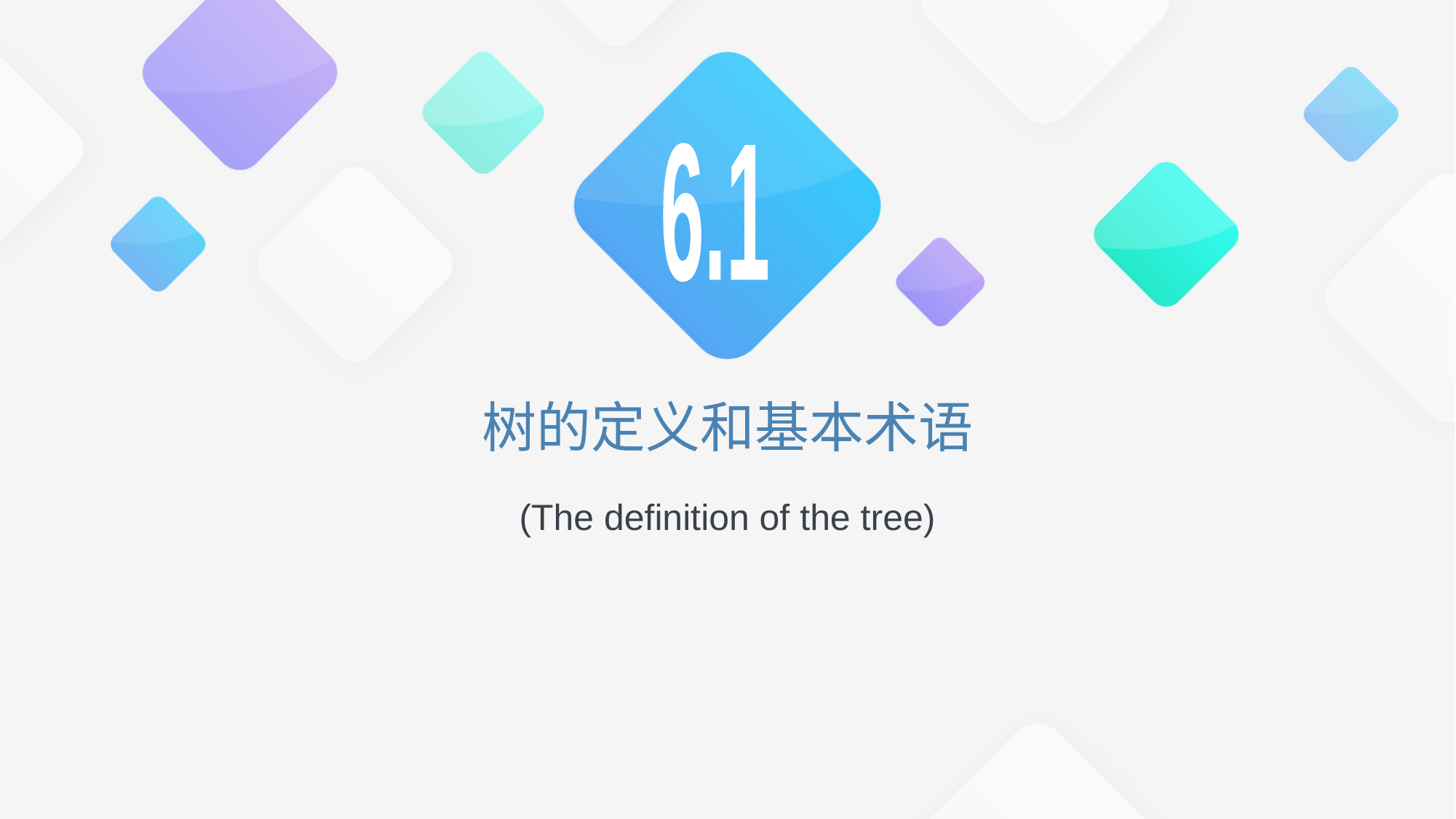

6.1

# 树的定义和基本术语
(The definition of the tree)